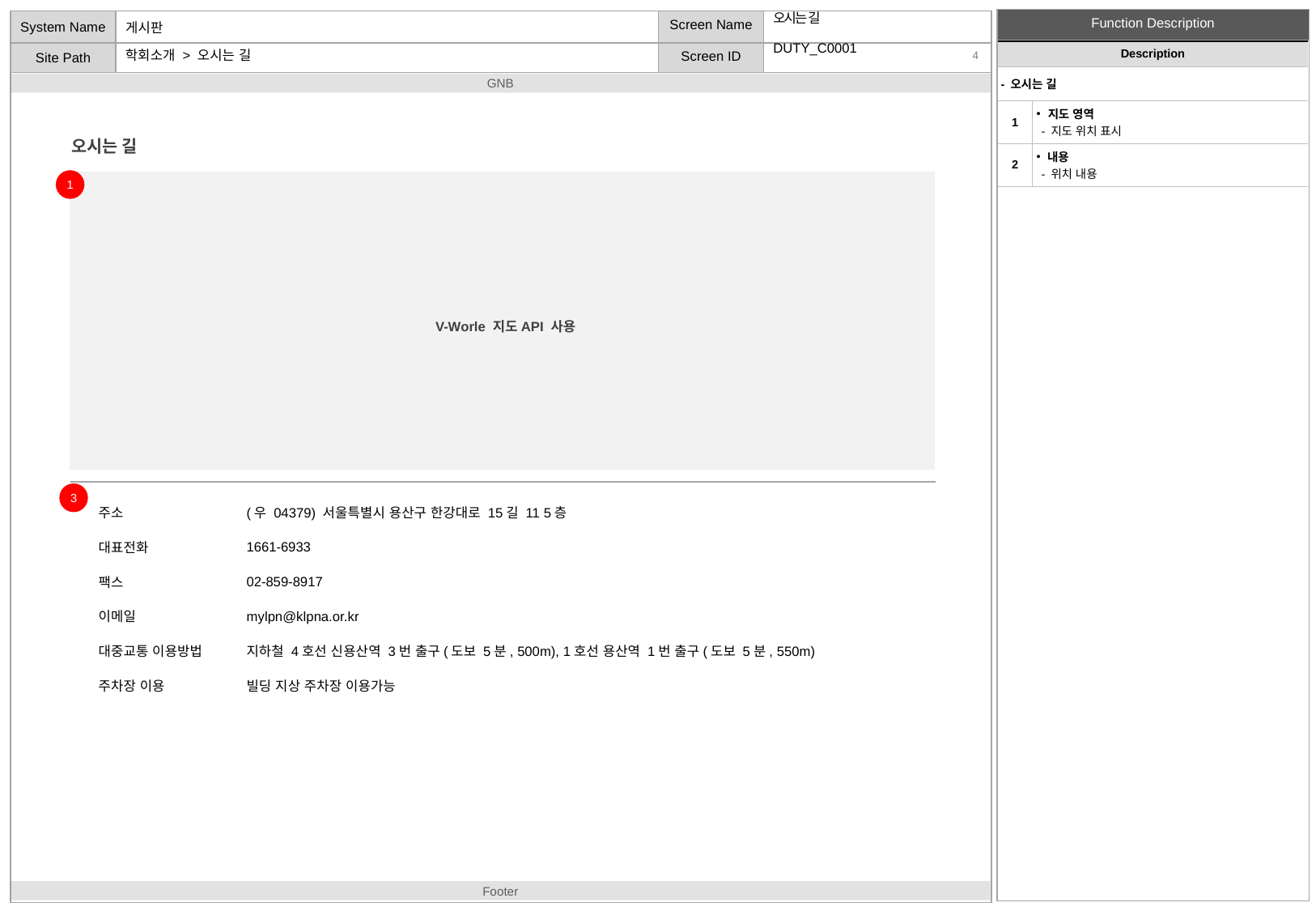

오시는 길
| Description |  |
| --- | --- |
| - 오시는 길 |  |
| 1 | 지도 영역 - 지도 위치 표시 |
| 2 | 내용 - 위치 내용 |
DUTY_C0001
# 학회소개 > 오시는 길
오시는 길
1

V-Worle 지도API 사용
3
주소
(우 04379) 서울특별시 용산구 한강대로 15길 11 5층
1661-6933
대표전화
02-859-8917
팩스
이메일
mylpn@klpna.or.kr
지하철 4호선 신용산역 3번 출구(도보 5분, 500m), 1호선 용산역 1번 출구(도보 5분, 550m)
대중교통 이용방법
빌딩 지상 주차장 이용가능
주차장 이용